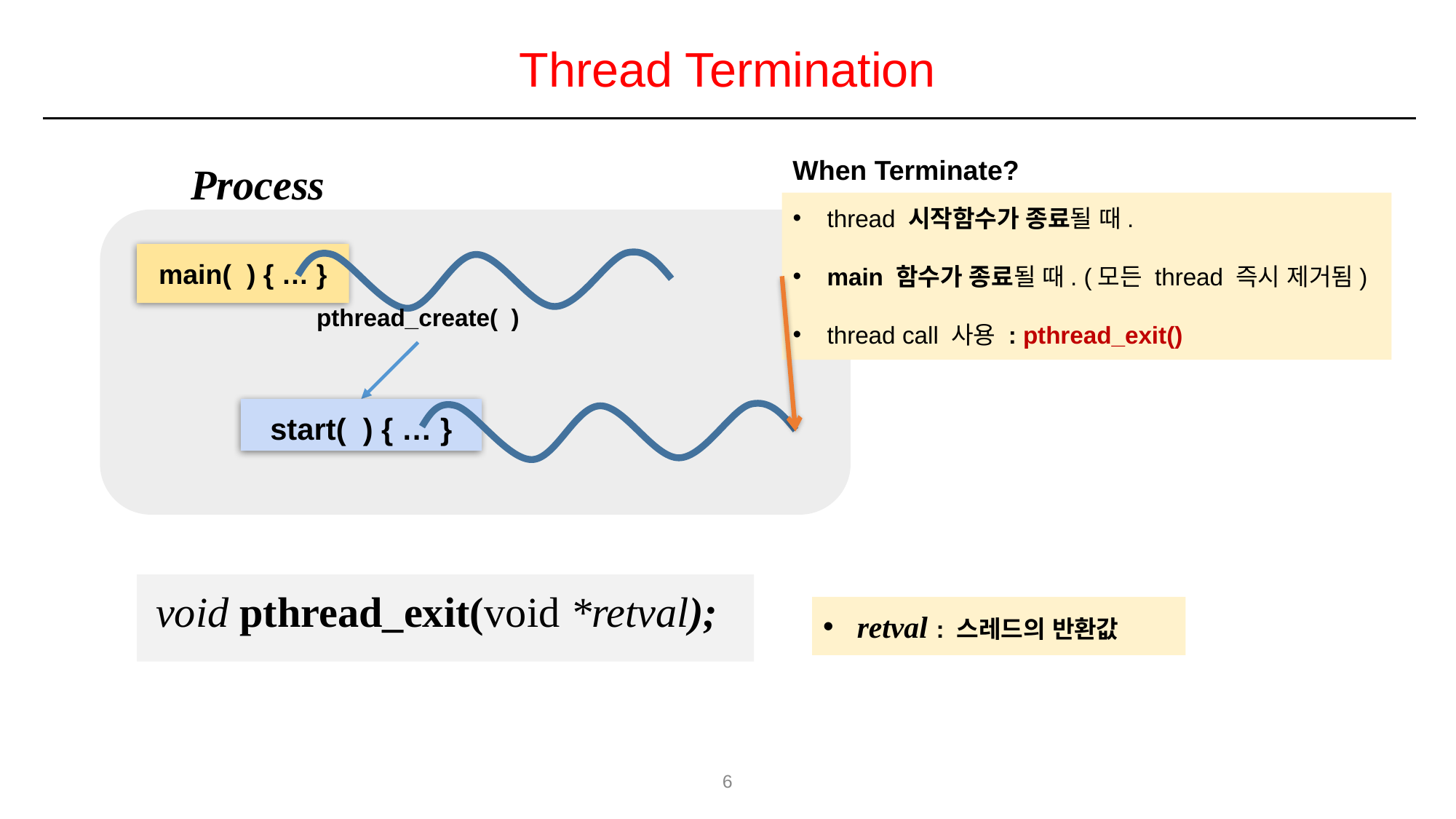

# Thread Termination
When Terminate?
Process
thread 시작함수가 종료될 때.

main 함수가 종료될 때. (모든 thread 즉시 제거됨)

thread call 사용 : pthread_exit()

main(  ) { … }

pthread_create(  )
start(  ) { … }

void pthread_exit(void *retval);
retval : 스레드의 반환값
6